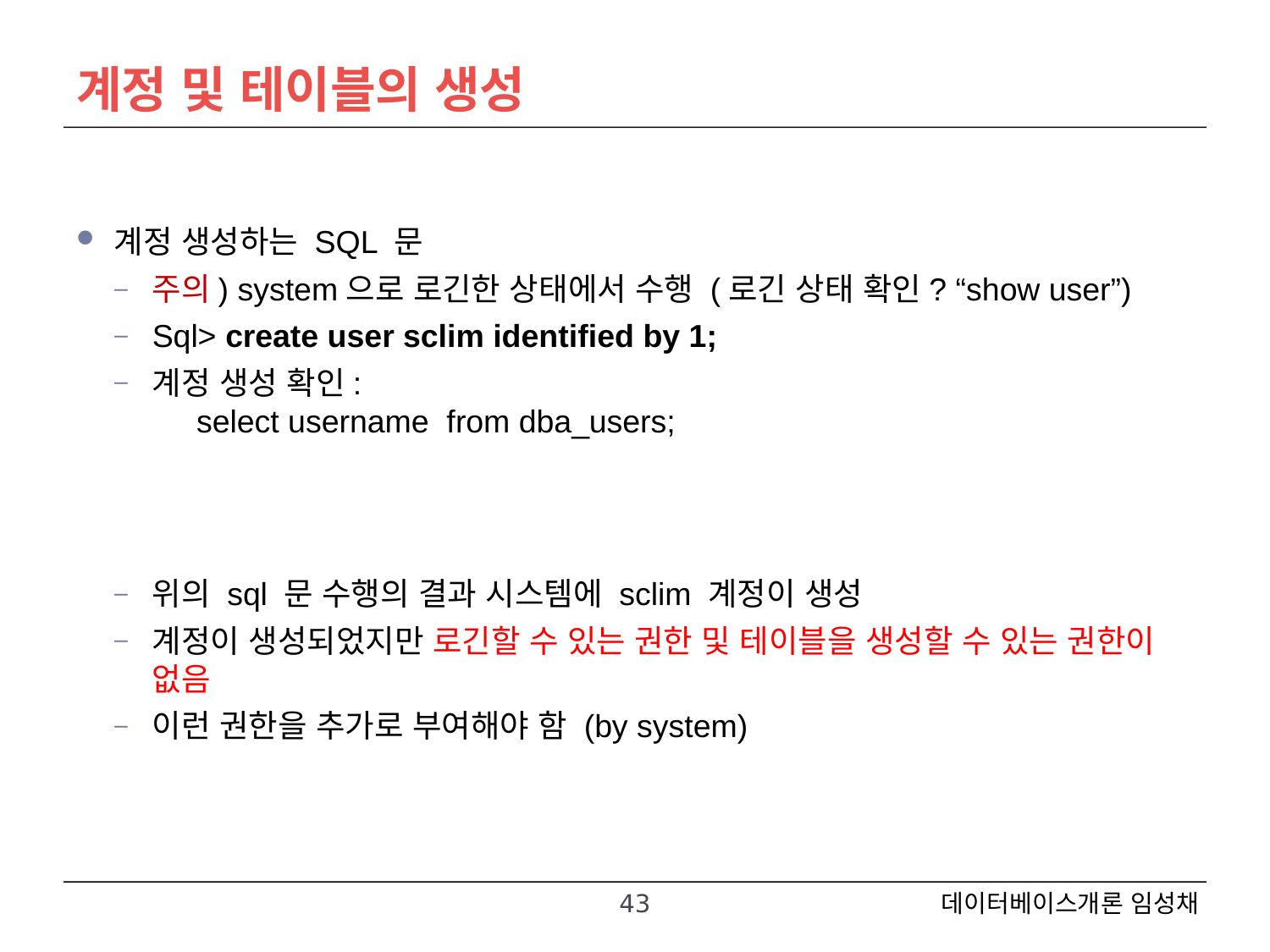

# 계정 및 테이블의 생성
계정 생성하는 SQL 문
주의) system으로 로긴한 상태에서 수행 (로긴 상태 확인? “show user”)
Sql> create user sclim identified by 1;
계정 생성 확인:
     select username  from dba_users;

위의 sql 문 수행의 결과 시스템에 sclim 계정이 생성
계정이 생성되었지만 로긴할 수 있는 권한 및 테이블을 생성할 수 있는 권한이 없음
이런 권한을 추가로 부여해야 함 (by system)
43
데이터베이스개론 임성채